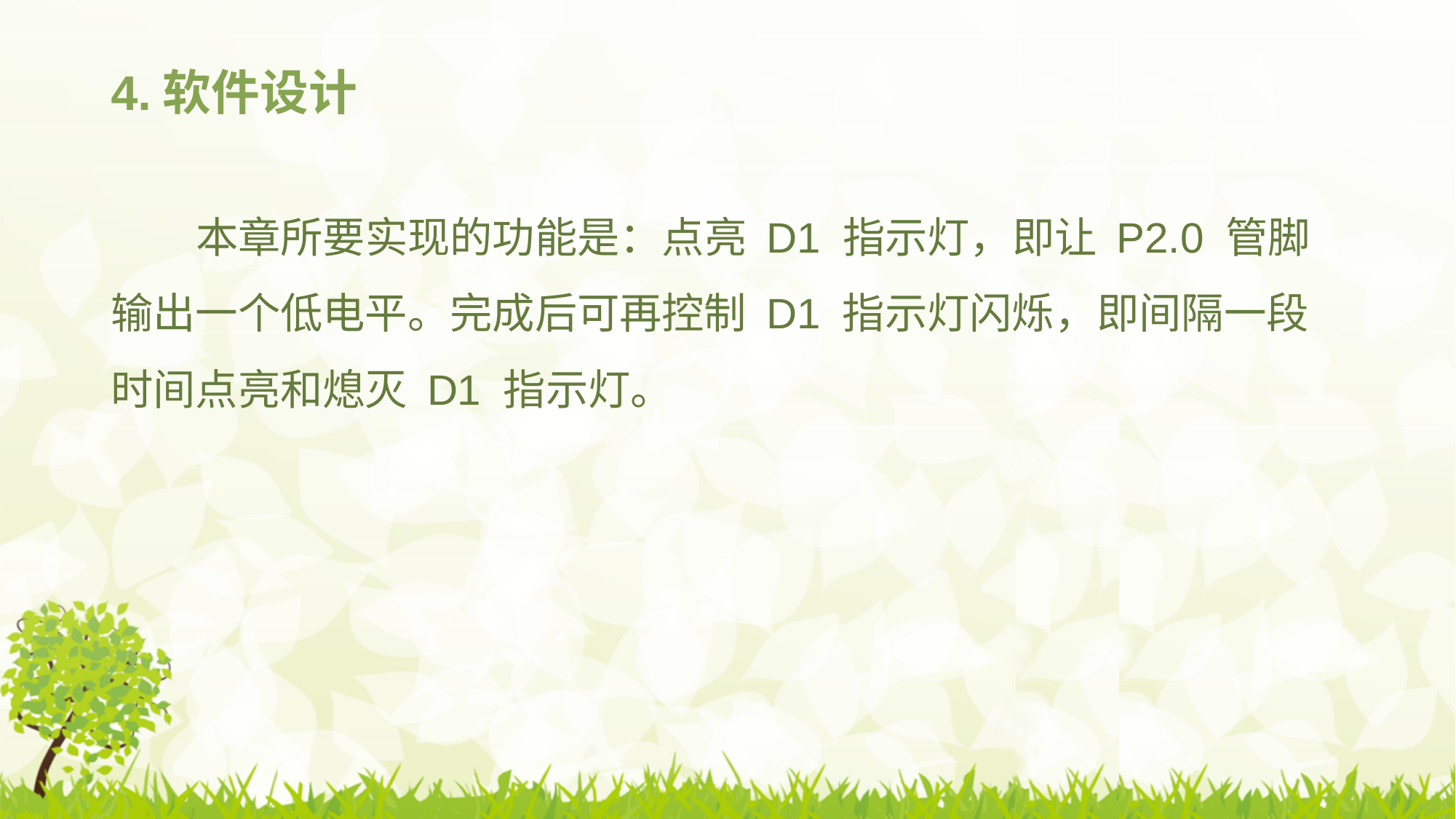

# 4.软件设计
本章所要实现的功能是：点亮 D1 指示灯，即让 P2.0 管脚输出一个低电平。完成后可再控制 D1 指示灯闪烁，即间隔一段时间点亮和熄灭 D1 指示灯。